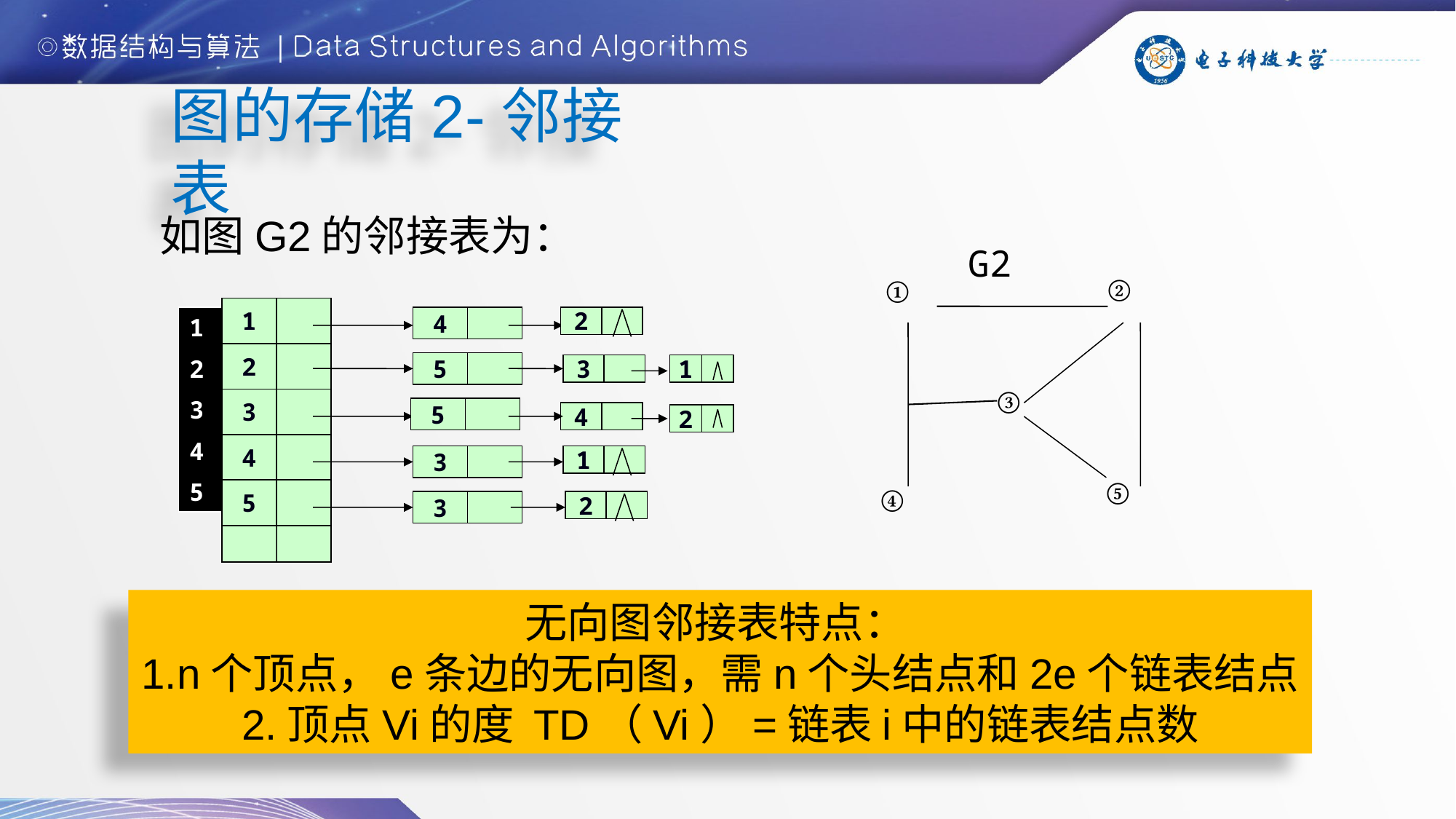

# 图的存储2-邻接表
如图G2的邻接表为：
G2
②
①

③

⑤
④
1

1
2
3
4
5
4

2

2

5

3

1

3

5

4

2

4

3

1

5

3

2

无向图邻接表特点：
1.n个顶点，e条边的无向图，需n个头结点和2e个链表结点
2.顶点Vi的度 TD（Vi）=链表i中的链表结点数